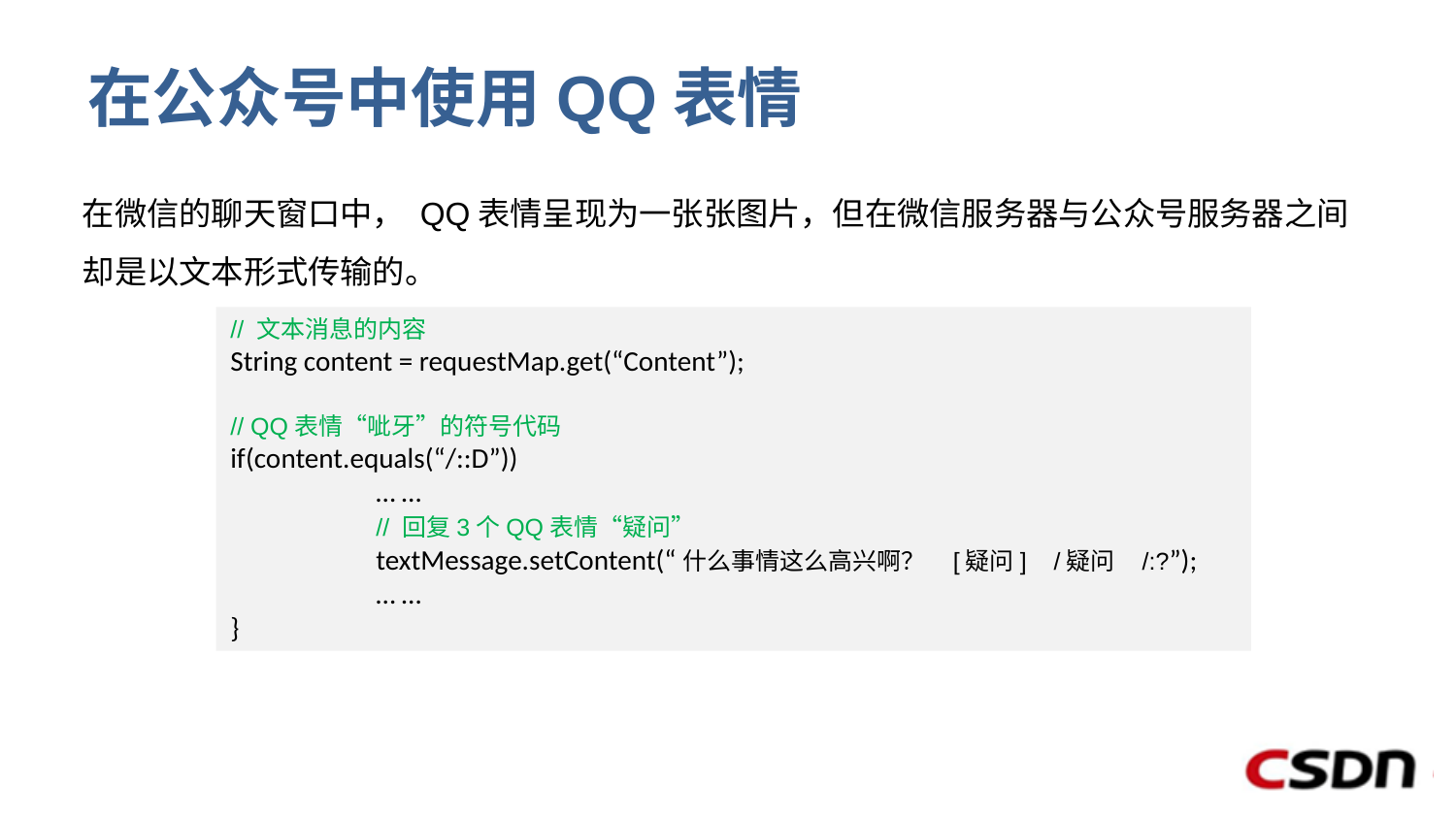

# 在公众号中使用QQ表情
在微信的聊天窗口中， QQ表情呈现为一张张图片，但在微信服务器与公众号服务器之间却是以文本形式传输的。
// 文本消息的内容
String content = requestMap.get(“Content”);

// QQ表情“呲牙”的符号代码
if(content.equals(“/::D”))
	… …
	// 回复3个QQ表情“疑问”
	textMessage.setContent(“什么事情这么高兴啊？    [疑问]    /疑问    /:?”);
	… …
}